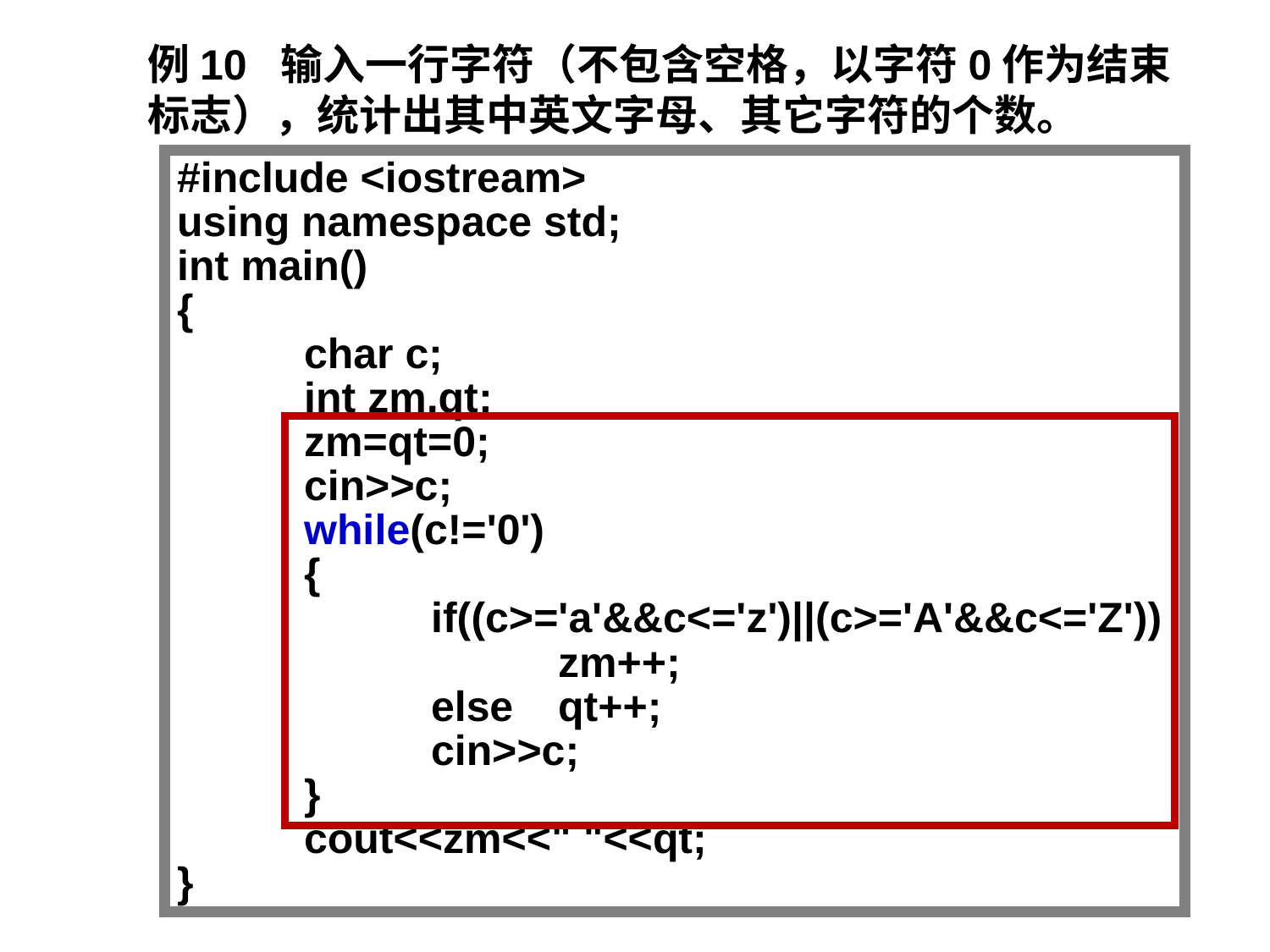

例10  输入一行字符（不包含空格，以字符0作为结束标志），统计出其中英文字母、其它字符的个数。
#include <iostream>
using namespace std;
int main()
{
	char c;
	int zm,qt;
	zm=qt=0;
	cin>>c;
	while(c!='0')
	{
		if((c>='a'&&c<='z')||(c>='A'&&c<='Z'))
			zm++;
		else 	qt++;
		cin>>c;
	}
	cout<<zm<<" "<<qt;
}